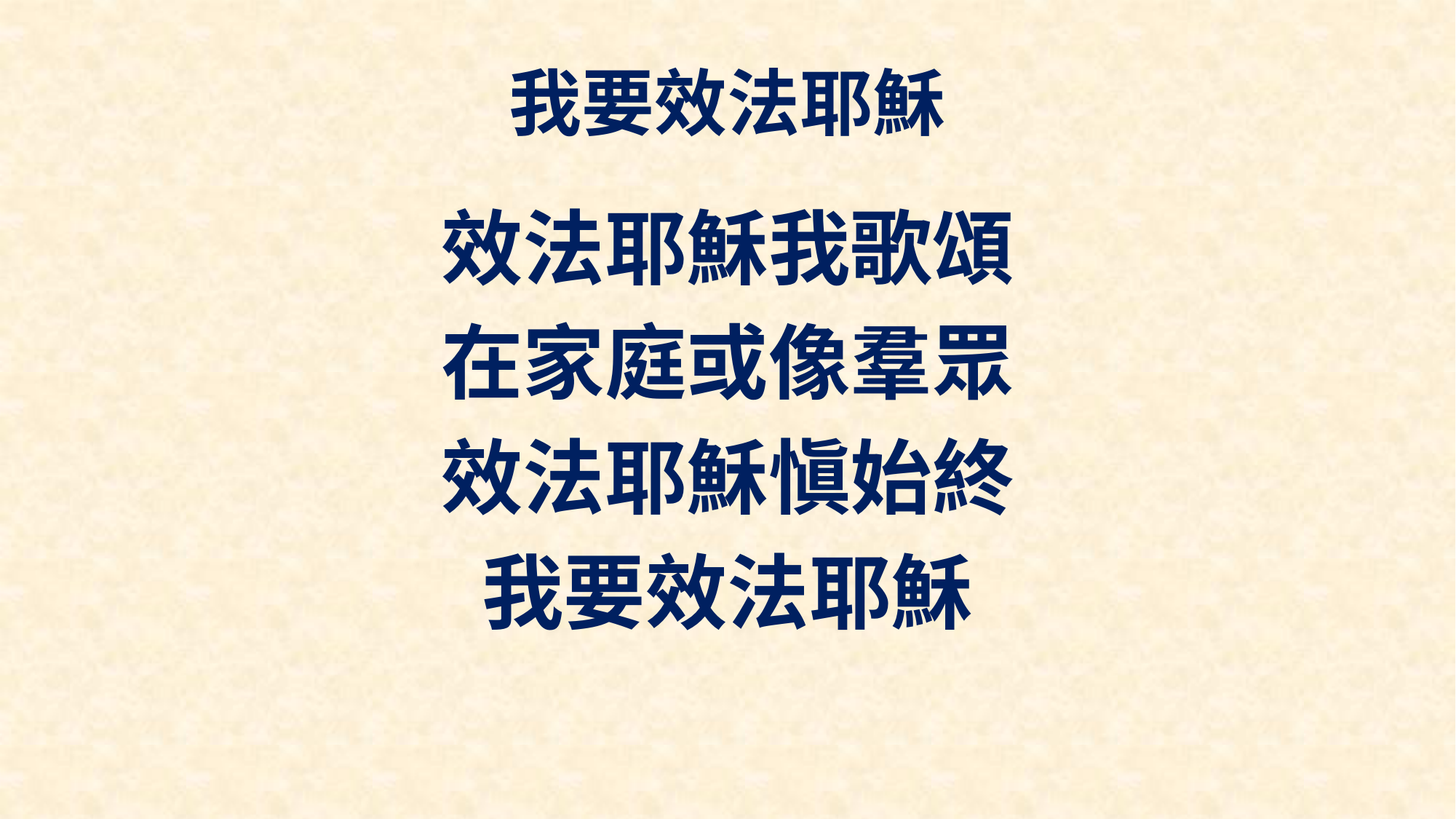

# 我要效法耶穌
效法耶穌我歌頌
在家庭或像羣眾
效法耶穌愼始終
我要效法耶穌